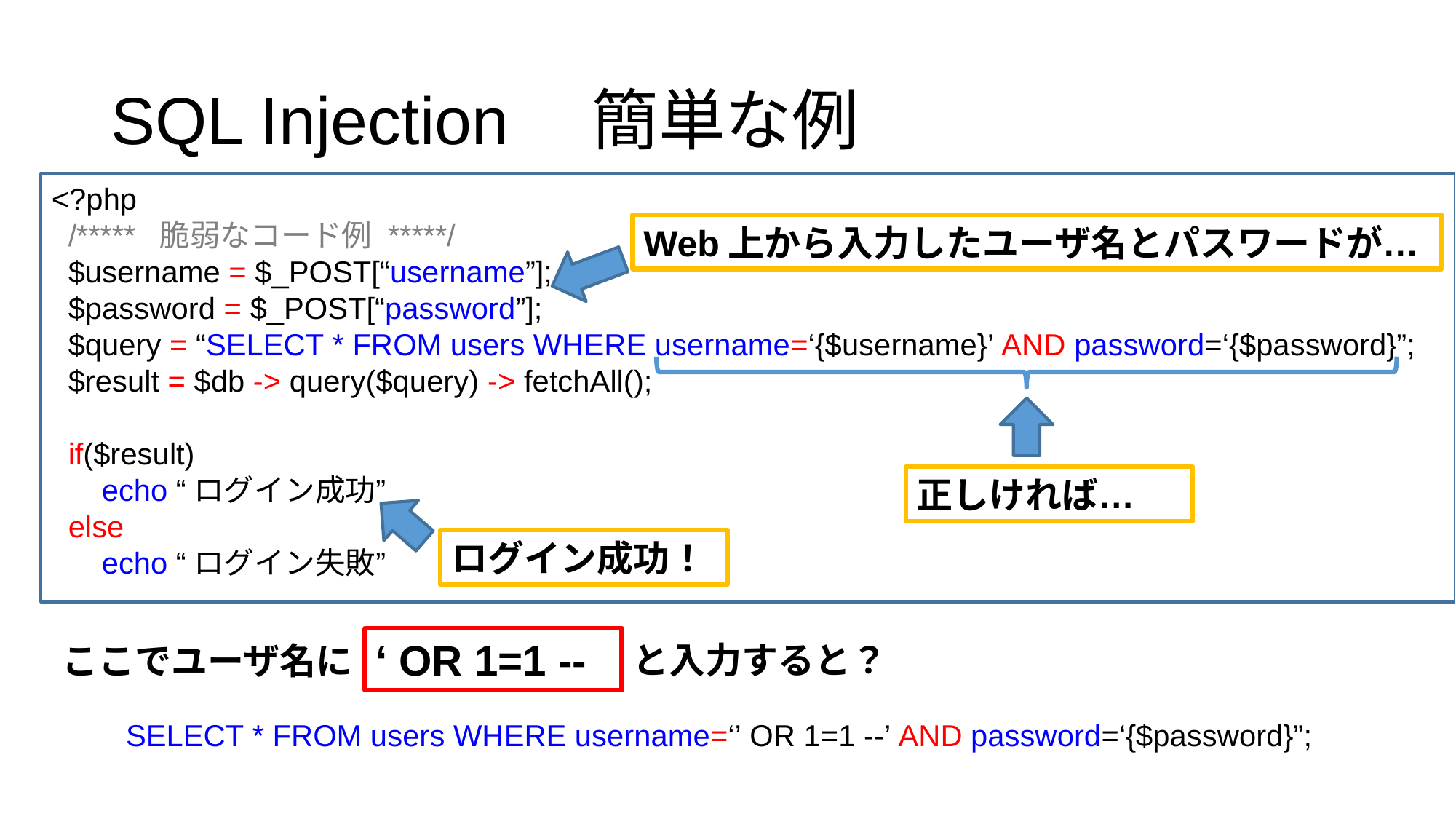

# SQL Injection　簡単な例

<?php
  /*****  脆弱なコード例 *****/
  $username = $_POST[“username”];
  $password = $_POST[“password”];
  $query = “SELECT * FROM users WHERE username=‘{$username}’ AND password=‘{$password}”;
  $result = $db -> query($query) -> fetchAll();

  if($result)
      echo “ログイン成功”
  else
      echo “ログイン失敗”
Web上から入力したユーザ名とパスワードが…

正しければ…

ログイン成功！
‘ OR 1=1 --
と入力すると？
ここでユーザ名に
SELECT * FROM users WHERE username=‘’ OR 1=1 --’ AND password=‘{$password}”;